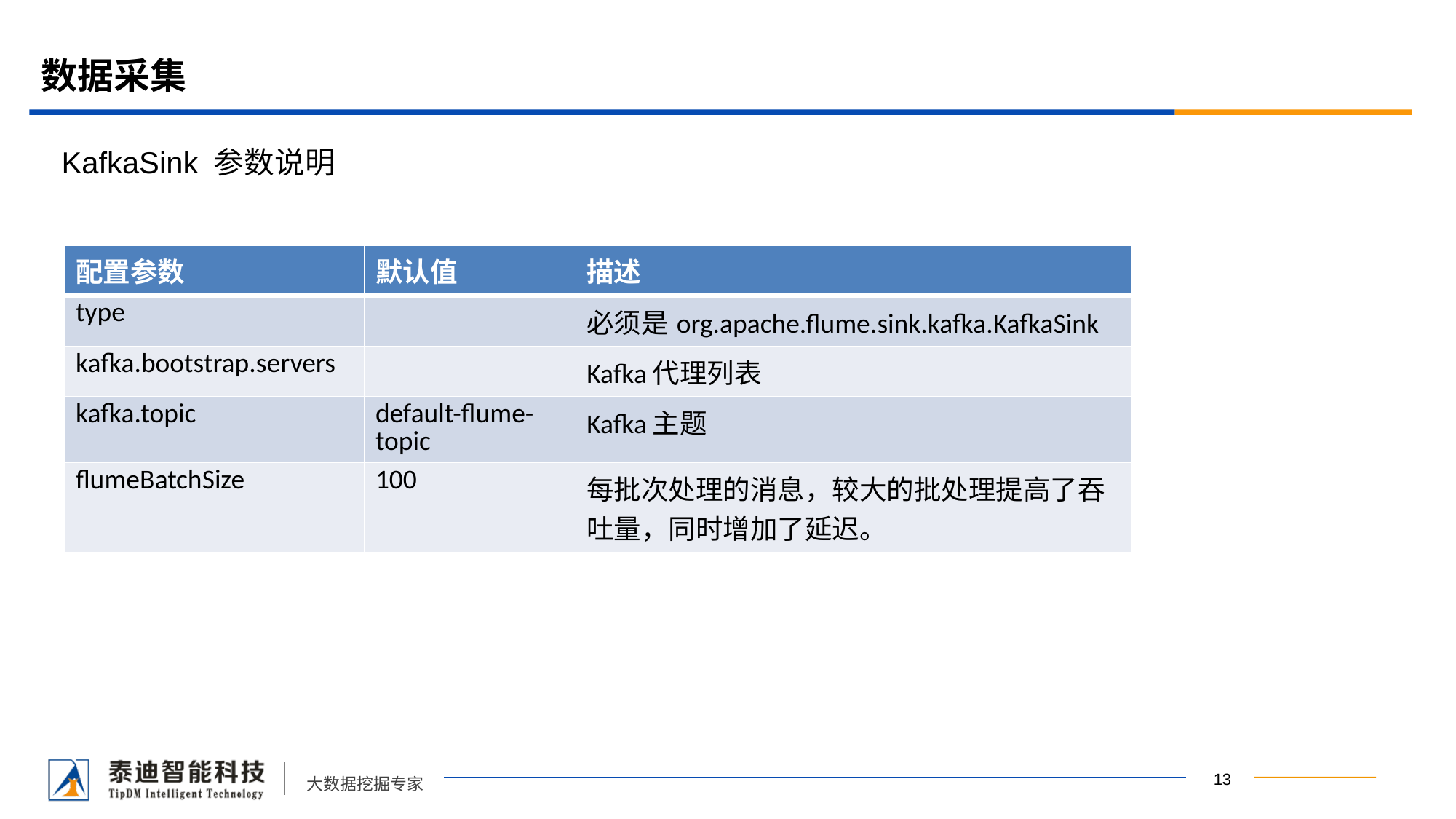

# 数据采集
KafkaSink 参数说明
| 配置参数 | 默认值 | 描述 |
| --- | --- | --- |
| type |  | 必须是org.apache.flume.sink.kafka.KafkaSink |
| kafka.bootstrap.servers |  | Kafka代理列表 |
| kafka.topic | default-flume-topic | Kafka主题 |
| flumeBatchSize | 100 | 每批次处理的消息，较大的批处理提高了吞吐量，同时增加了延迟。 |